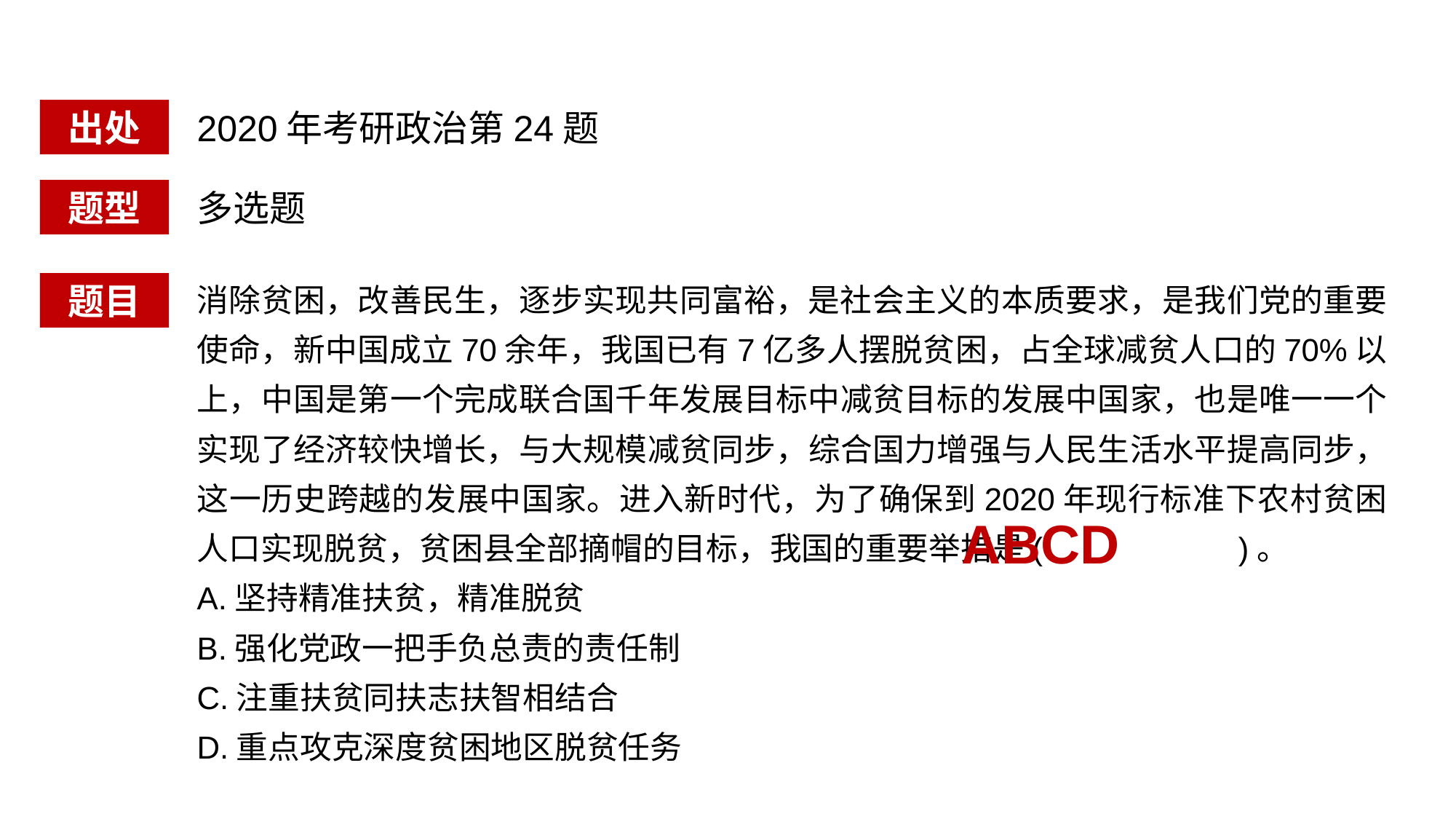

出处
2020年考研政治第24题
题型
多选题
消除贫困，改善民生，逐步实现共同富裕，是社会主义的本质要求，是我们党的重要使命，新中国成立70余年，我国已有7亿多人摆脱贫困，占全球减贫人口的70%以上，中国是第一个完成联合国千年发展目标中减贫目标的发展中国家，也是唯一一个实现了经济较快增长，与大规模减贫同步，综合国力增强与人民生活水平提高同步，这一历史跨越的发展中国家。进入新时代，为了确保到2020年现行标准下农村贫困人口实现脱贫，贫困县全部摘帽的目标，我国的重要举措是(                      )。
A.坚持精准扶贫，精准脱贫
B.强化党政一把手负总责的责任制
C.注重扶贫同扶志扶智相结合
D.重点攻克深度贫困地区脱贫任务
题目
ABCD